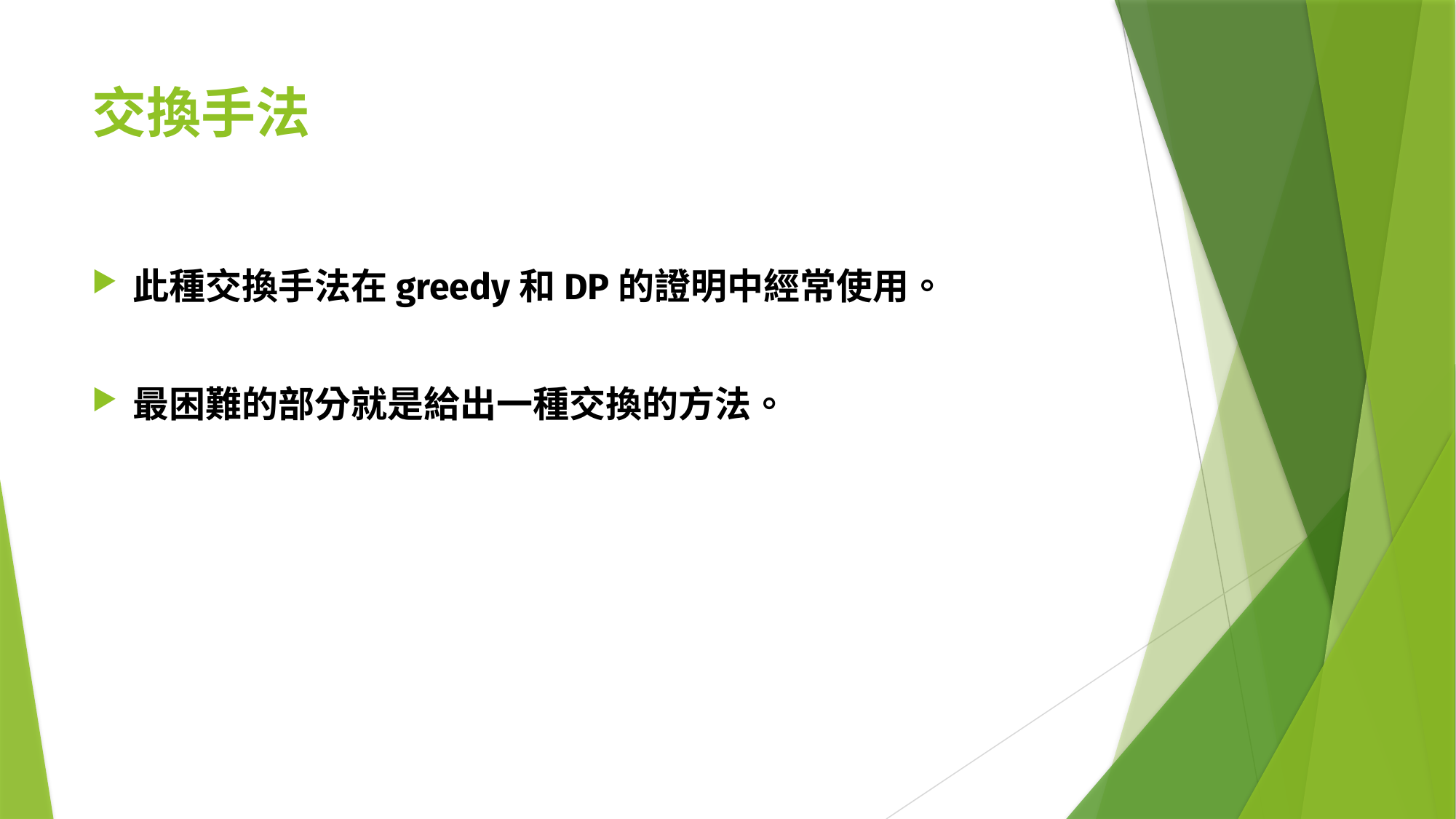

# 交換手法
此種交換手法在greedy和DP的證明中經常使用。

最困難的部分就是給出一種交換的方法。